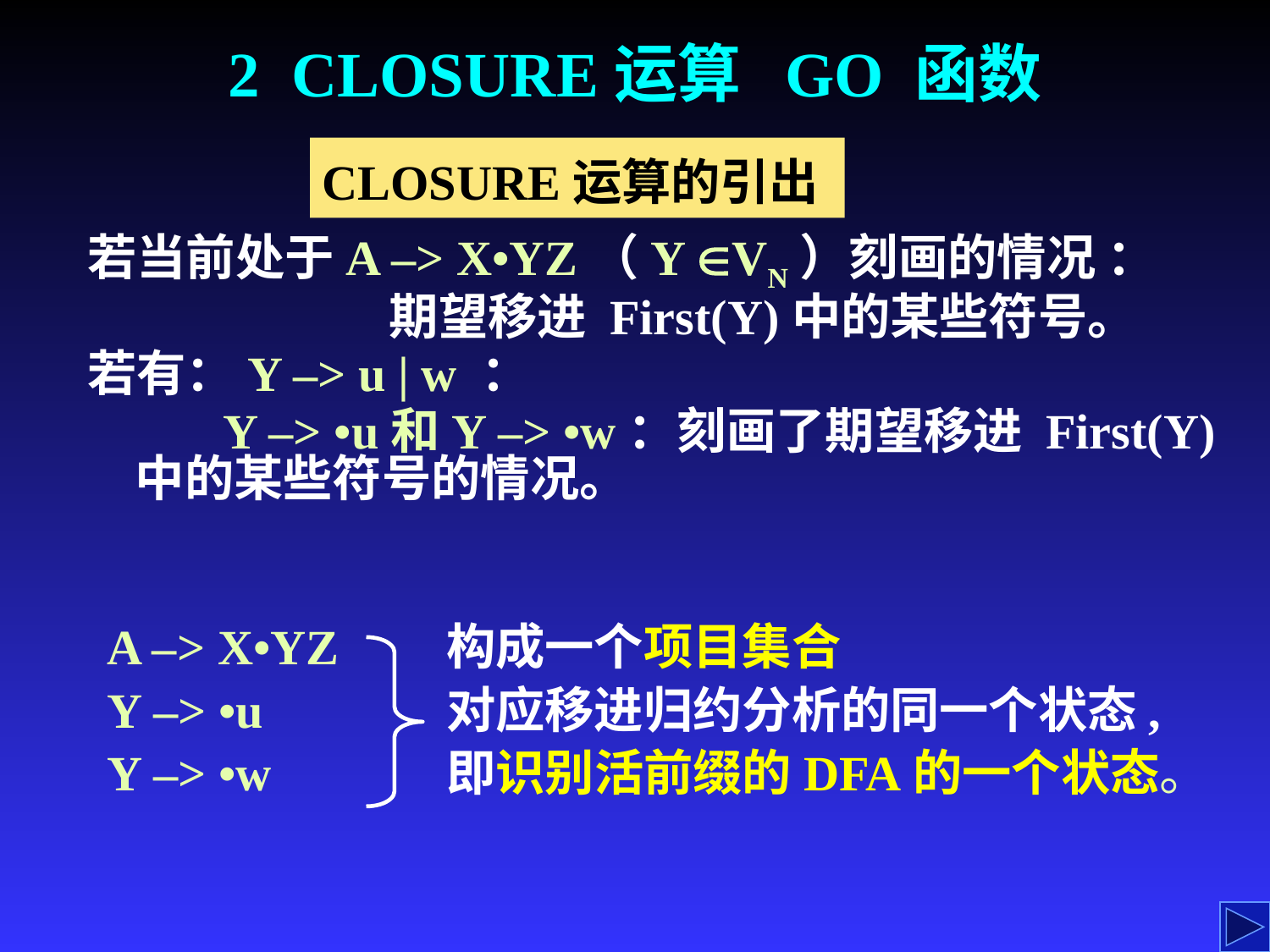

# 2  CLOSURE运算  GO 函数
CLOSURE运算的引出
若当前处于A –> X•YZ（Y ∈VN）刻画的情况 ：
			期望移进 First(Y)中的某些符号。
若有：Y –> u | w ：
           Y –> •u和Y –> •w：刻画了期望移进 First(Y)中的某些符号的情况。
A –> X•YZ
Y –> •u
Y –> •w
构成一个项目集合
对应移进归约分析的同一个状态,
即识别活前缀的DFA的一个状态。